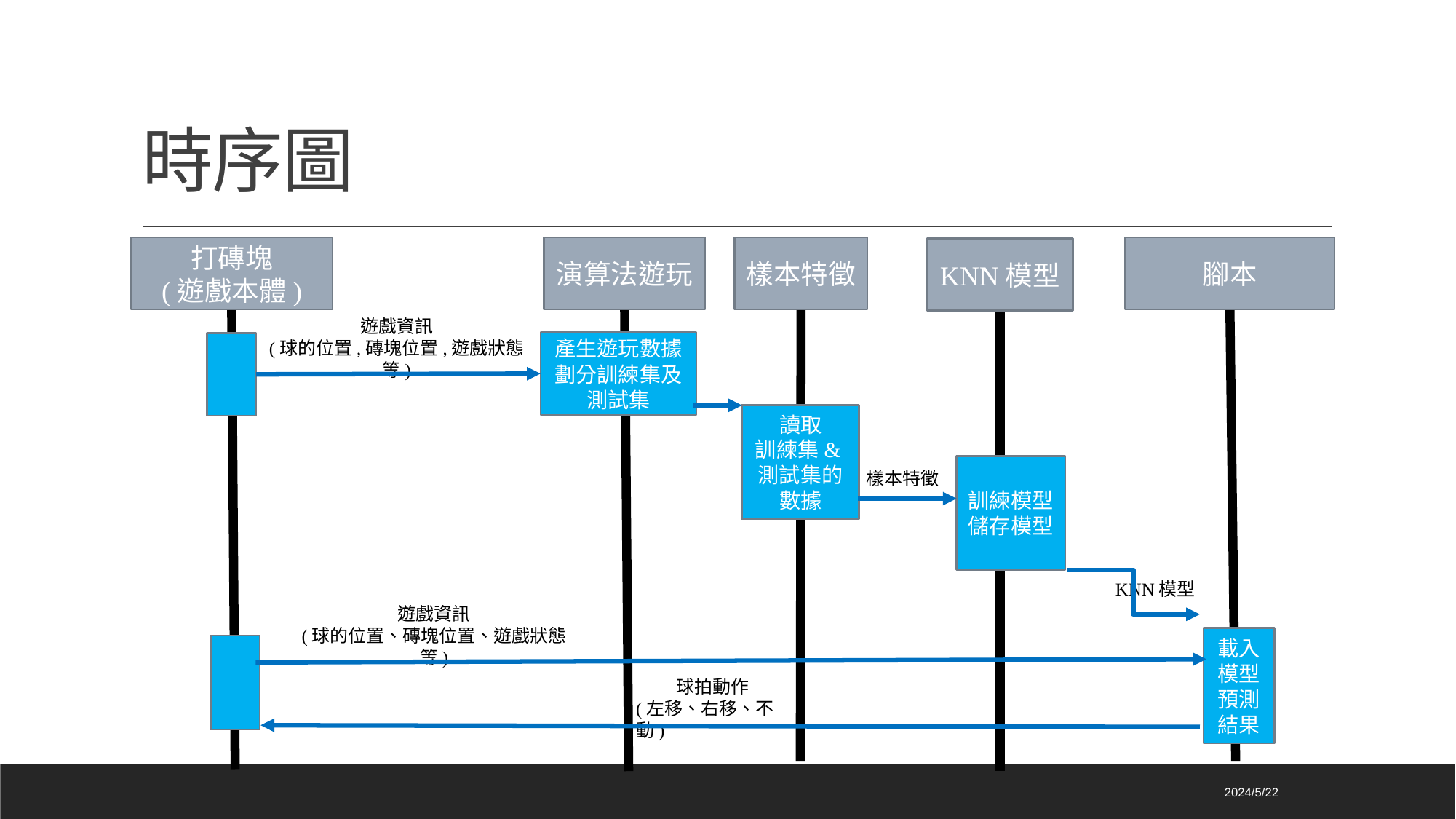

# 時序圖
打磚塊
(遊戲本體)
腳本
演算法遊玩
樣本特徵
KNN模型
遊戲資訊
(球的位置,磚塊位置,遊戲狀態等)
產生遊玩數據
劃分訓練集及測試集

讀取
訓練集&測試集的數據
訓練模型
儲存模型
樣本特徵

KNN模型
遊戲資訊
(球的位置、磚塊位置、遊戲狀態等)
載入模型
預測結果

球拍動作
(左移、右移、不動)
2024/5/22